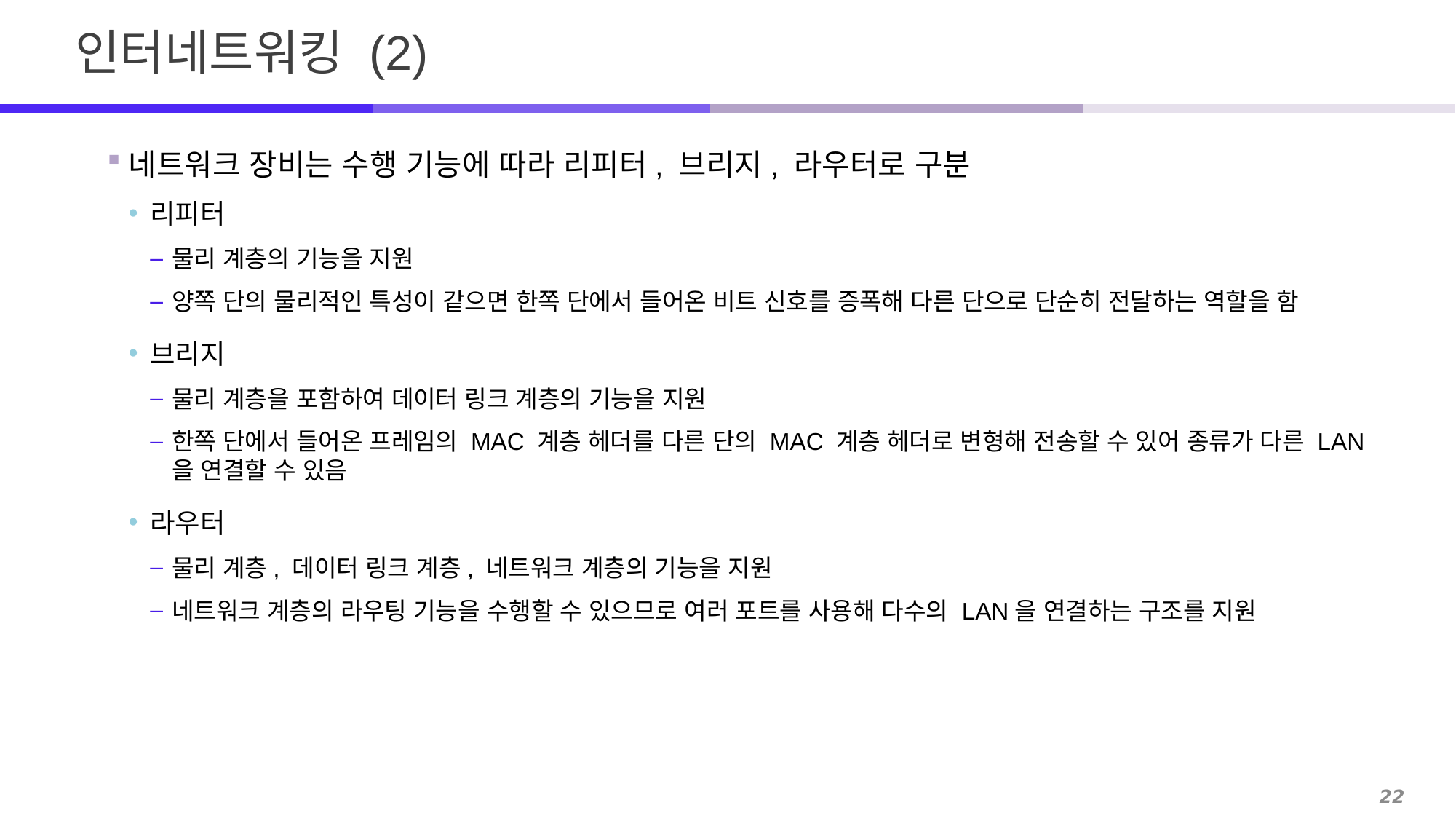

# 인터네트워킹 (2)
네트워크 장비는 수행 기능에 따라 리피터, 브리지, 라우터로 구분
리피터
물리 계층의 기능을 지원
양쪽 단의 물리적인 특성이 같으면 한쪽 단에서 들어온 비트 신호를 증폭해 다른 단으로 단순히 전달하는 역할을 함
브리지
물리 계층을 포함하여 데이터 링크 계층의 기능을 지원
한쪽 단에서 들어온 프레임의 MAC 계층 헤더를 다른 단의 MAC 계층 헤더로 변형해 전송할 수 있어 종류가 다른 LAN을 연결할 수 있음
라우터
물리 계층, 데이터 링크 계층, 네트워크 계층의 기능을 지원
네트워크 계층의 라우팅 기능을 수행할 수 있으므로 여러 포트를 사용해 다수의 LAN을 연결하는 구조를 지원